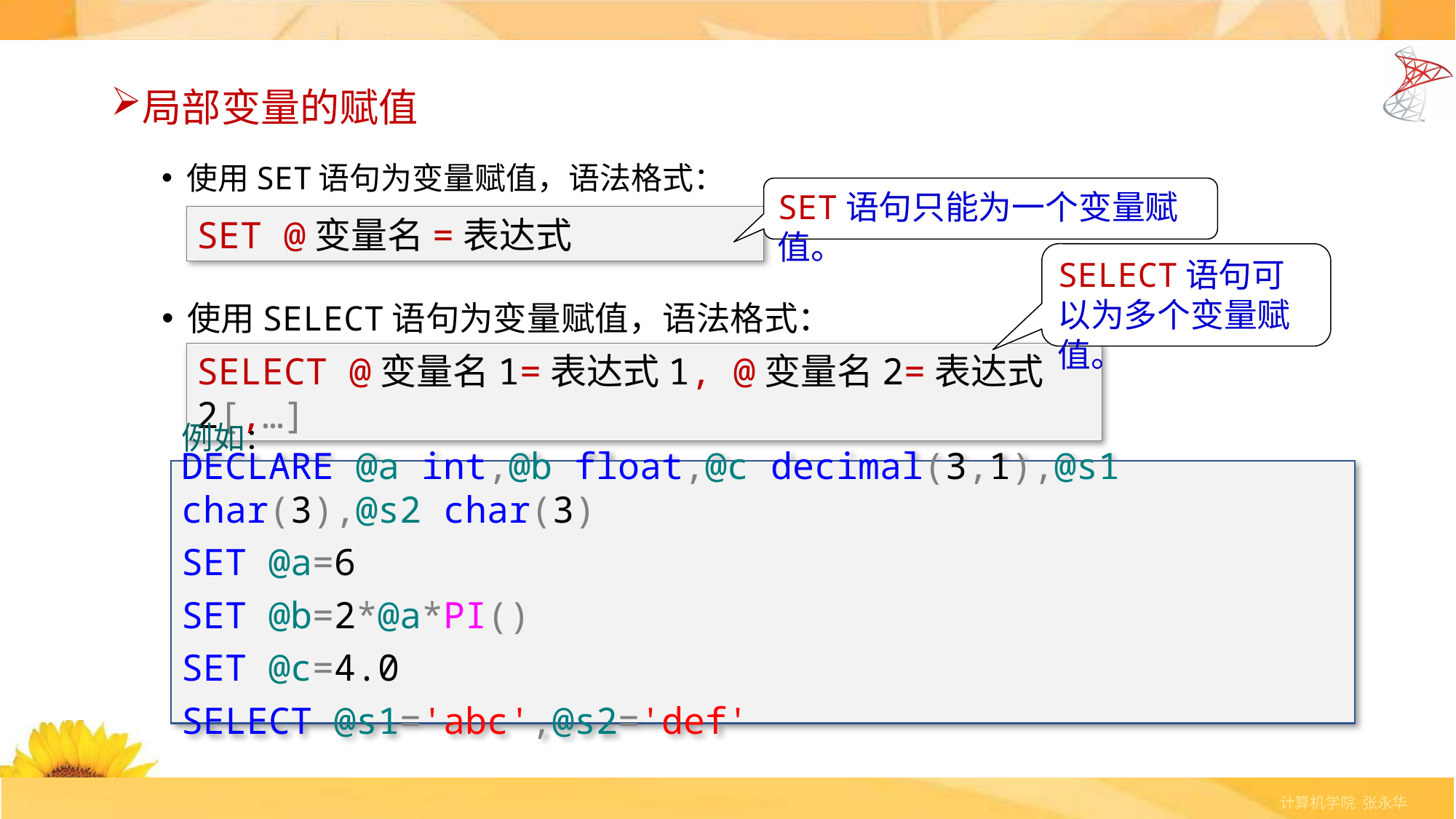

局部变量的赋值
使用SET语句为变量赋值，语法格式：
SET语句只能为一个变量赋值。

SET @变量名=表达式
SELECT语句可以为多个变量赋值。

使用SELECT语句为变量赋值，语法格式：
SELECT @变量名1=表达式1, @变量名2=表达式2[,…]
例如：
DECLARE @a int,@b float,@c decimal(3,1),@s1 char(3),@s2 char(3)
SET @a=6
SET @b=2*@a*PI()
SET @c=4.0
SELECT @s1='abc',@s2='def'